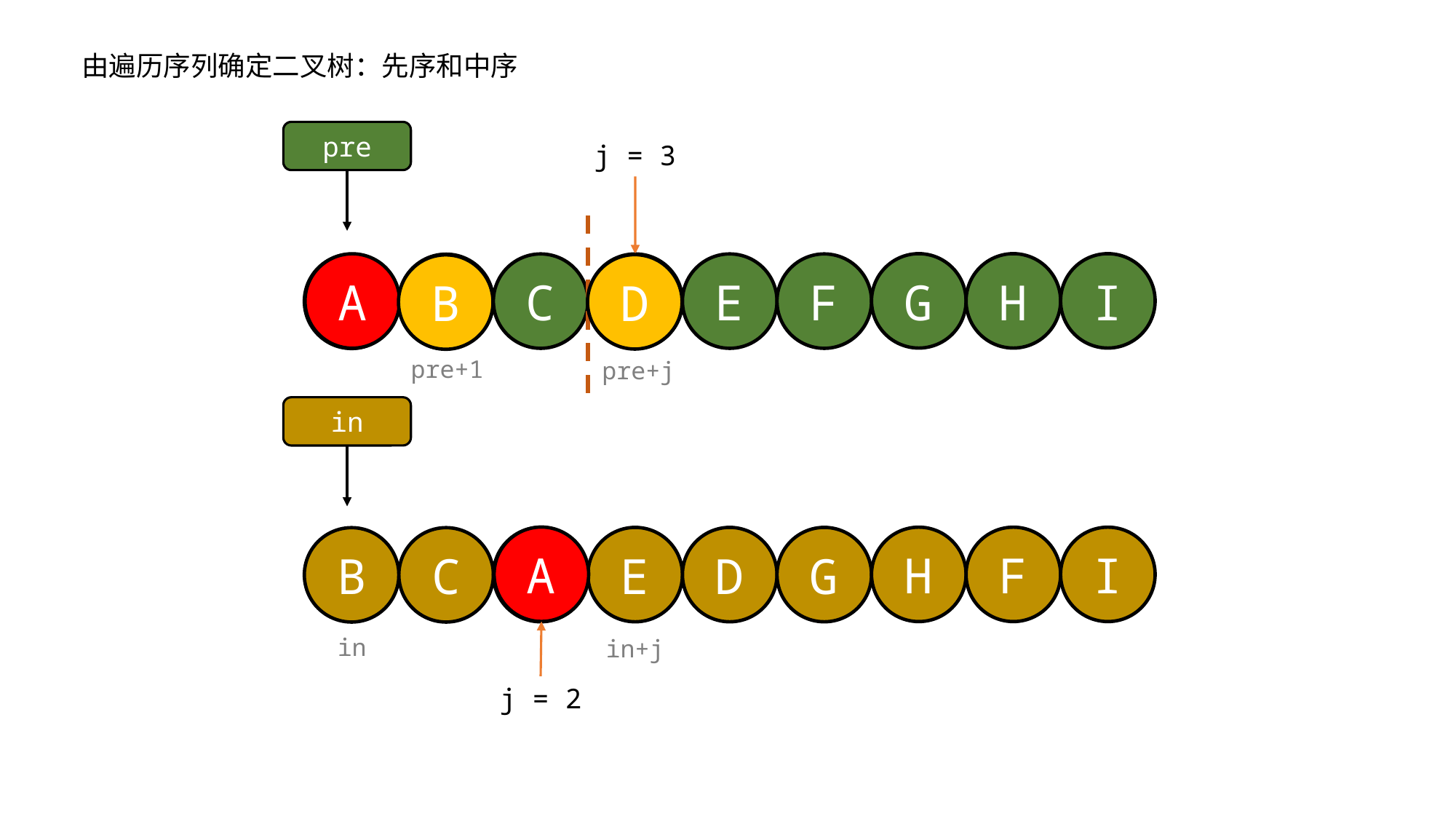

由遍历序列确定二叉树：先序和中序
pre
j = 3
I
G
H
A
C
D
E
F
A
B
D
B
pre+1
pre+j
in
A
I
H
F
A
E
D
G
B
C
in
in+j
j = 2